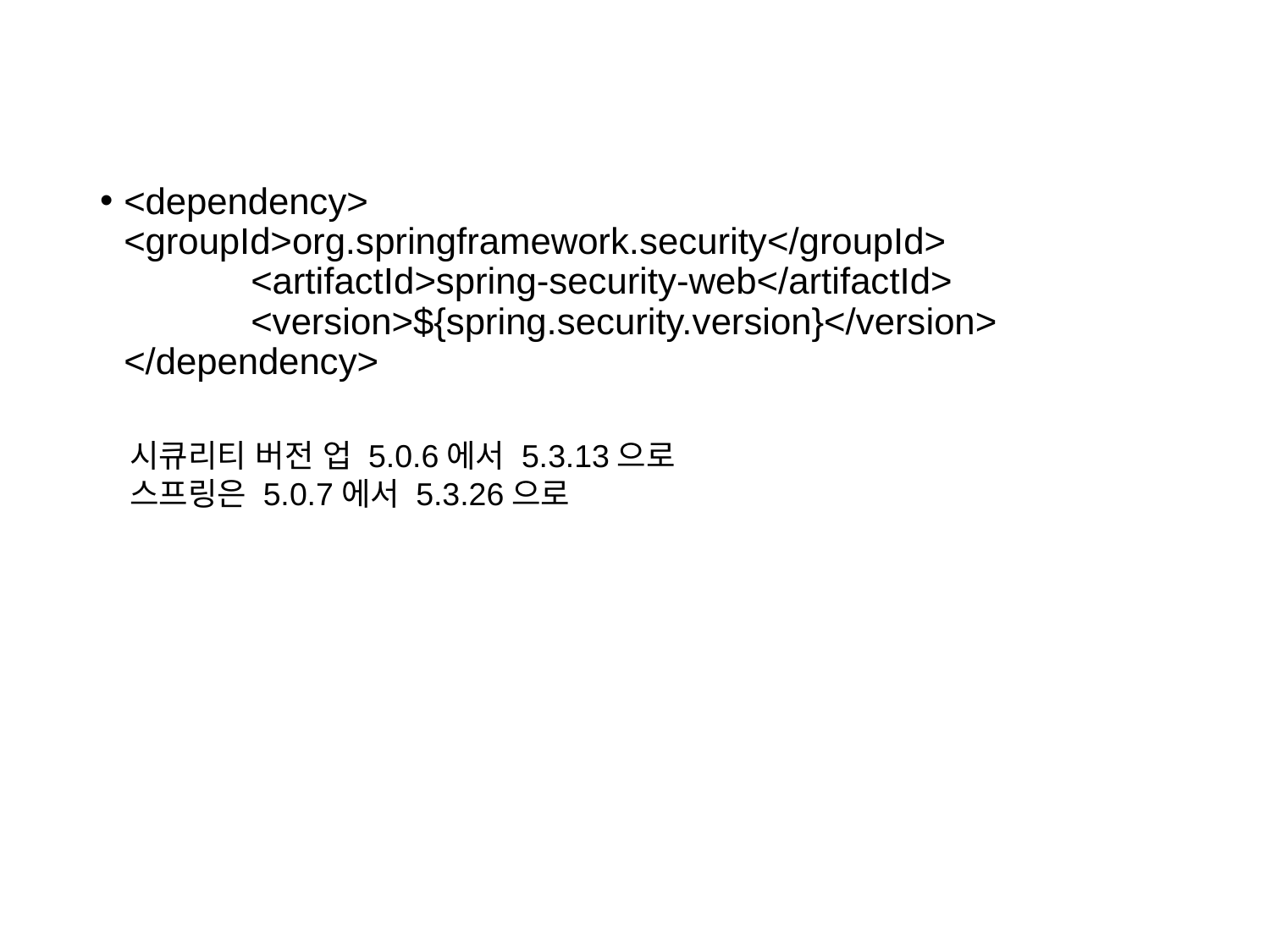

#
<dependency>			<groupId>org.springframework.security</groupId>			<artifactId>spring-security-web</artifactId>			<version>${spring.security.version}</version>
</dependency>
시큐리티 버전 업 5.0.6에서 5.3.13으로
스프링은 5.0.7에서 5.3.26으로